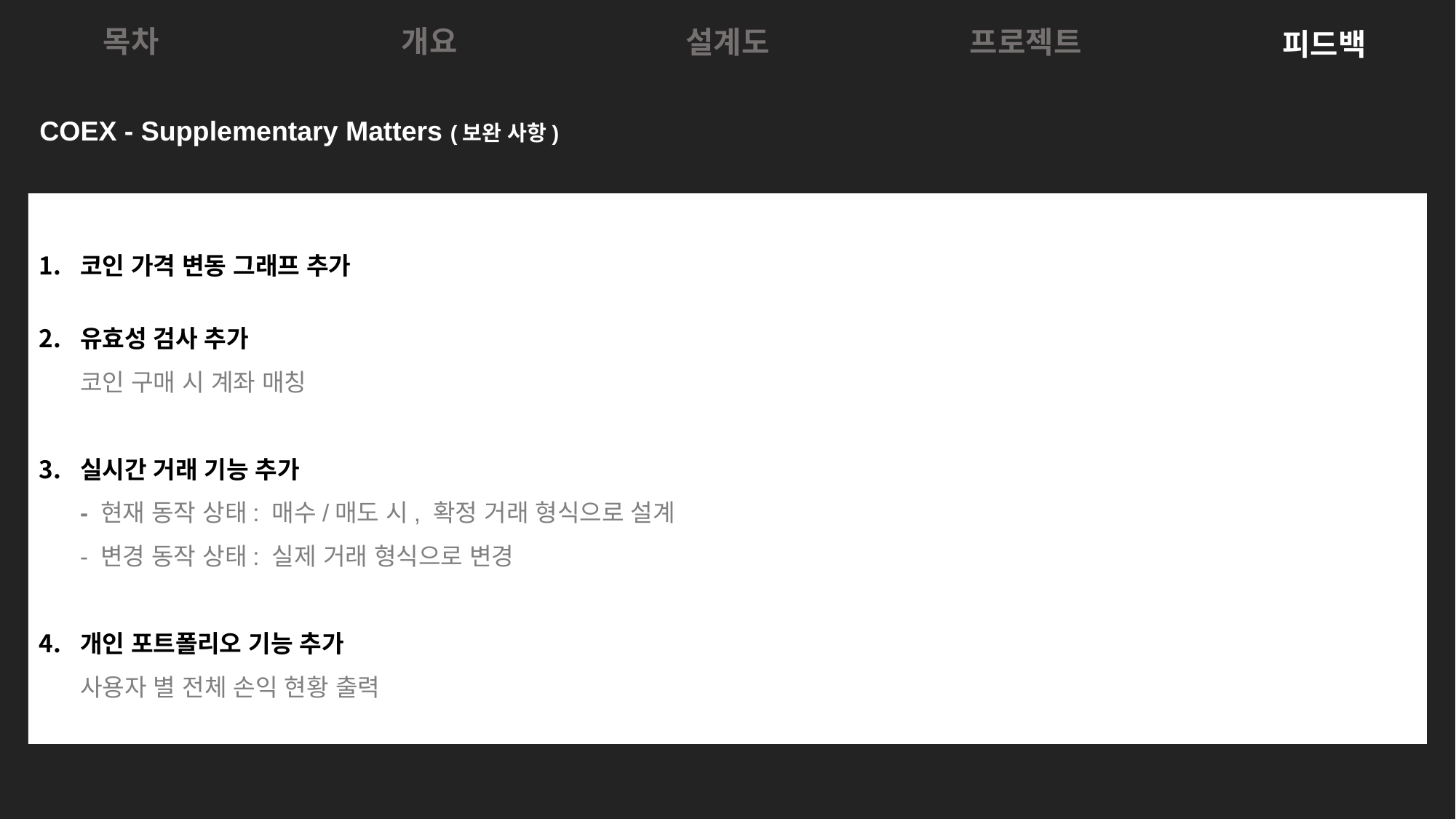

목차
개요
설계도
프로젝트
피드백
COEX - Supplementary Matters (보완 사항)
코인 가격 변동 그래프 추가
유효성 검사 추가
코인 구매 시 계좌 매칭
실시간 거래 기능 추가
- 현재 동작 상태: 매수/매도 시, 확정 거래 형식으로 설계
- 변경 동작 상태: 실제 거래 형식으로 변경
개인 포트폴리오 기능 추가
사용자 별 전체 손익 현황 출력